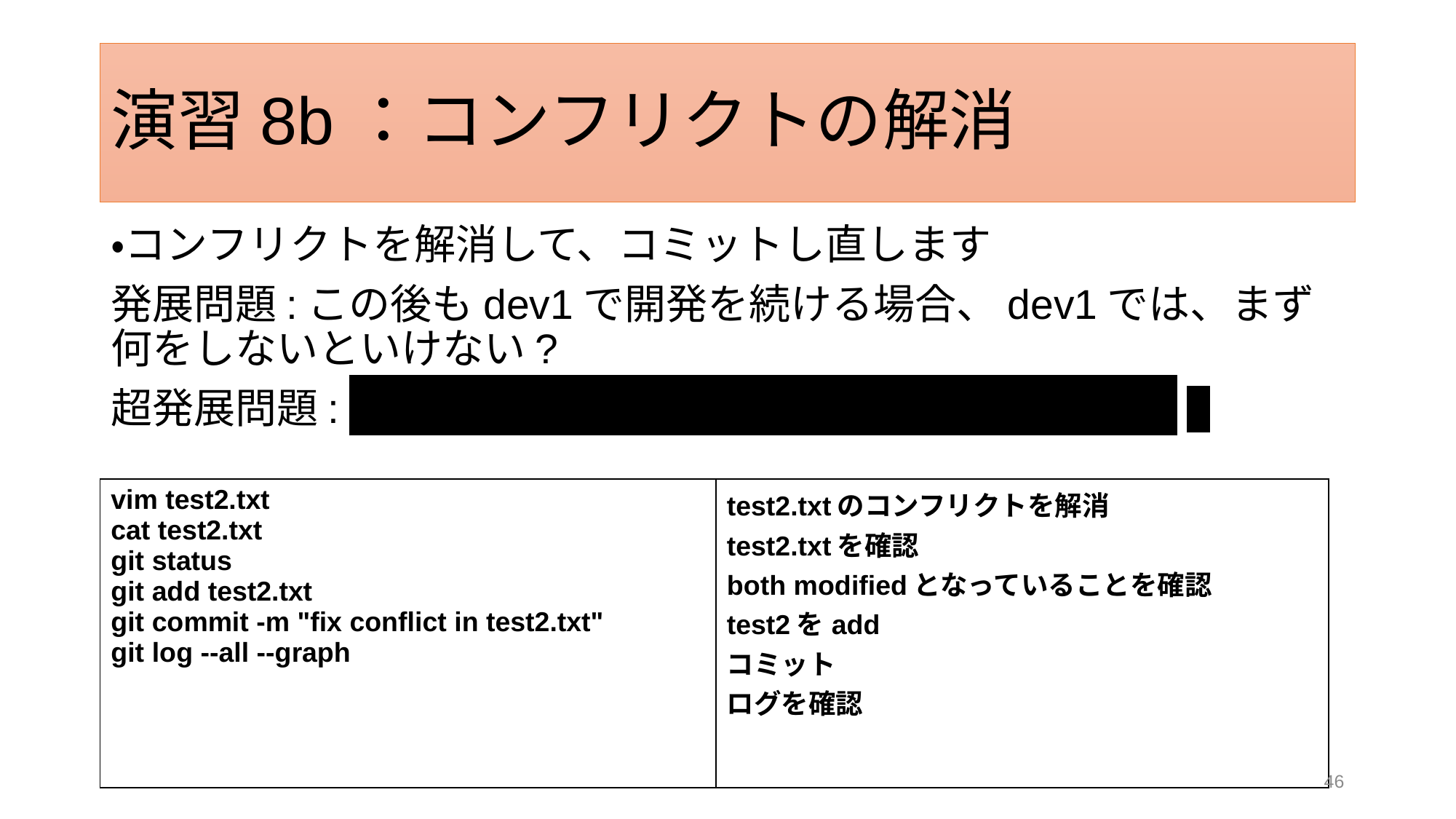

# 演習8b：コンフリクトの解消
・コンフリクトを解消して、コミットし直します
発展問題:この後もdev1で開発を続ける場合、dev1では、まず何をしないといけない?
超発展問題:その時、何故コンフリクトは発生しなかった?

| vim test2.txt cat test2.txt git status git add test2.txt git commit -m "fix conflict in test2.txt" git log --all --graph | test2.txtのコンフリクトを解消 test2.txtを確認 both modifiedとなっていることを確認 test2をadd コミット ログを確認 |
| --- | --- |
46